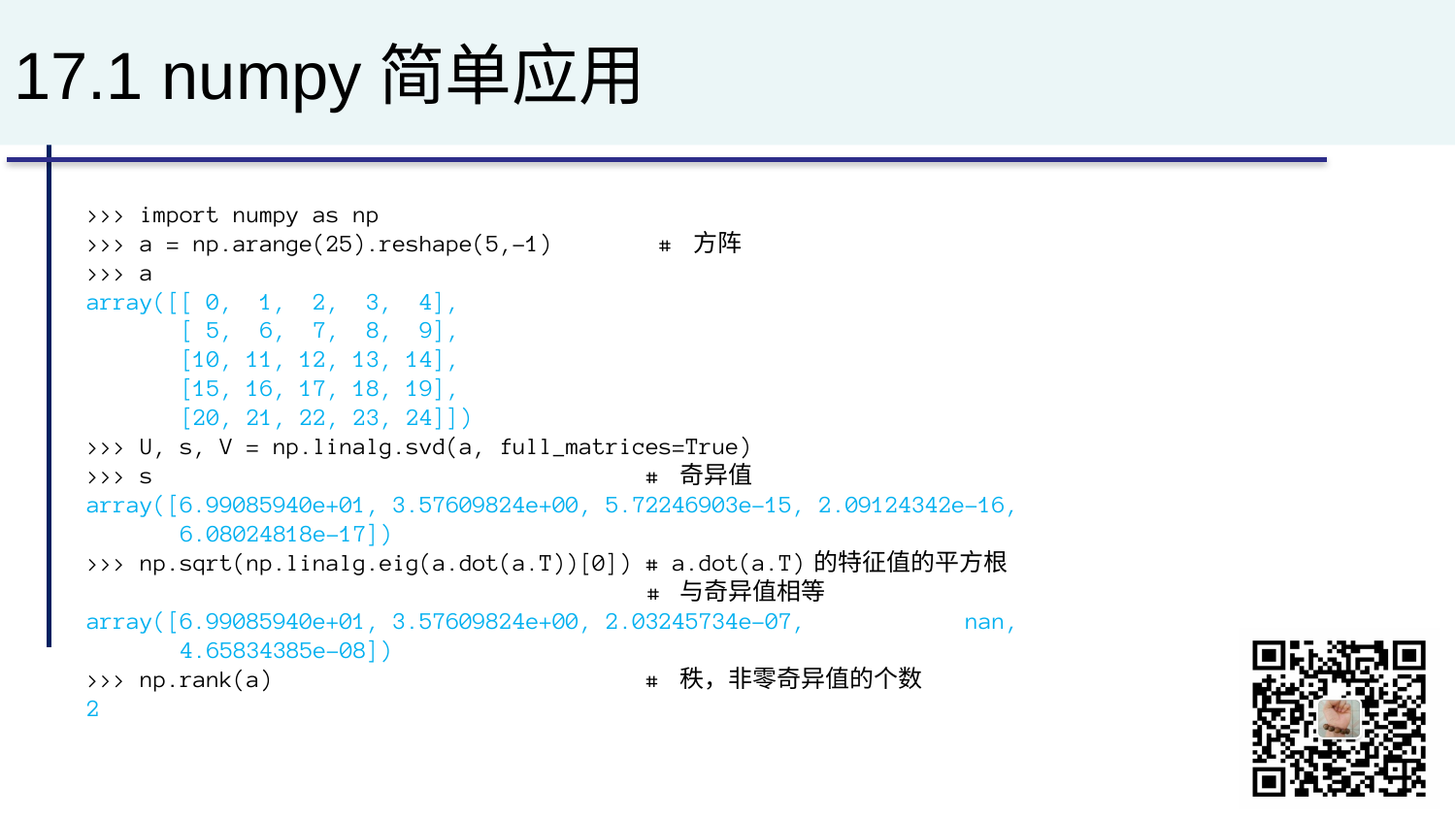

# 17.1 numpy简单应用
>>> import numpy as np
>>> a = np.arange(25).reshape(5,-1)        # 方阵
>>> a
array([[ 0,  1,  2,  3,  4],
       [ 5,  6,  7,  8,  9],
       [10, 11, 12, 13, 14],
       [15, 16, 17, 18, 19],
       [20, 21, 22, 23, 24]])
>>> U, s, V = np.linalg.svd(a, full_matrices=True)
>>> s                                     # 奇异值
array([6.99085940e+01, 3.57609824e+00, 5.72246903e-15, 2.09124342e-16,
       6.08024818e-17])
>>> np.sqrt(np.linalg.eig(a.dot(a.T))[0]) # a.dot(a.T)的特征值的平方根
                                          # 与奇异值相等
array([6.99085940e+01, 3.57609824e+00, 2.03245734e-07,            nan,
       4.65834385e-08])
>>> np.rank(a)                            # 秩，非零奇异值的个数
2